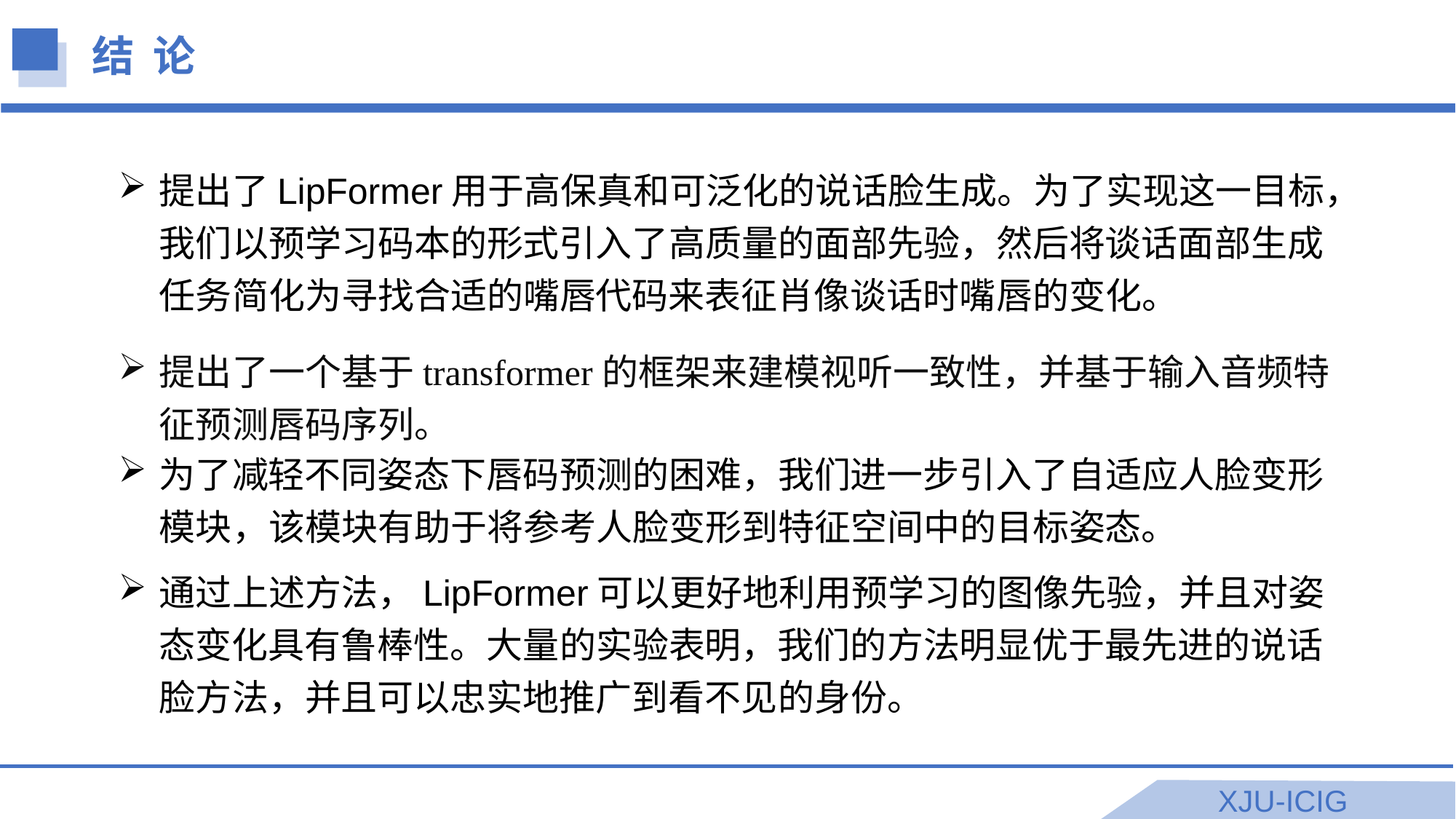

结  论

提出了LipFormer用于高保真和可泛化的说话脸生成。为了实现这一目标，我们以预学习码本的形式引入了高质量的面部先验，然后将谈话面部生成任务简化为寻找合适的嘴唇代码来表征肖像谈话时嘴唇的变化。
提出了一个基于transformer的框架来建模视听一致性，并基于输入音频特征预测唇码序列。
为了减轻不同姿态下唇码预测的困难，我们进一步引入了自适应人脸变形模块，该模块有助于将参考人脸变形到特征空间中的目标姿态。
通过上述方法，LipFormer可以更好地利用预学习的图像先验，并且对姿态变化具有鲁棒性。大量的实验表明，我们的方法明显优于最先进的说话脸方法，并且可以忠实地推广到看不见的身份。
XJU-ICIG